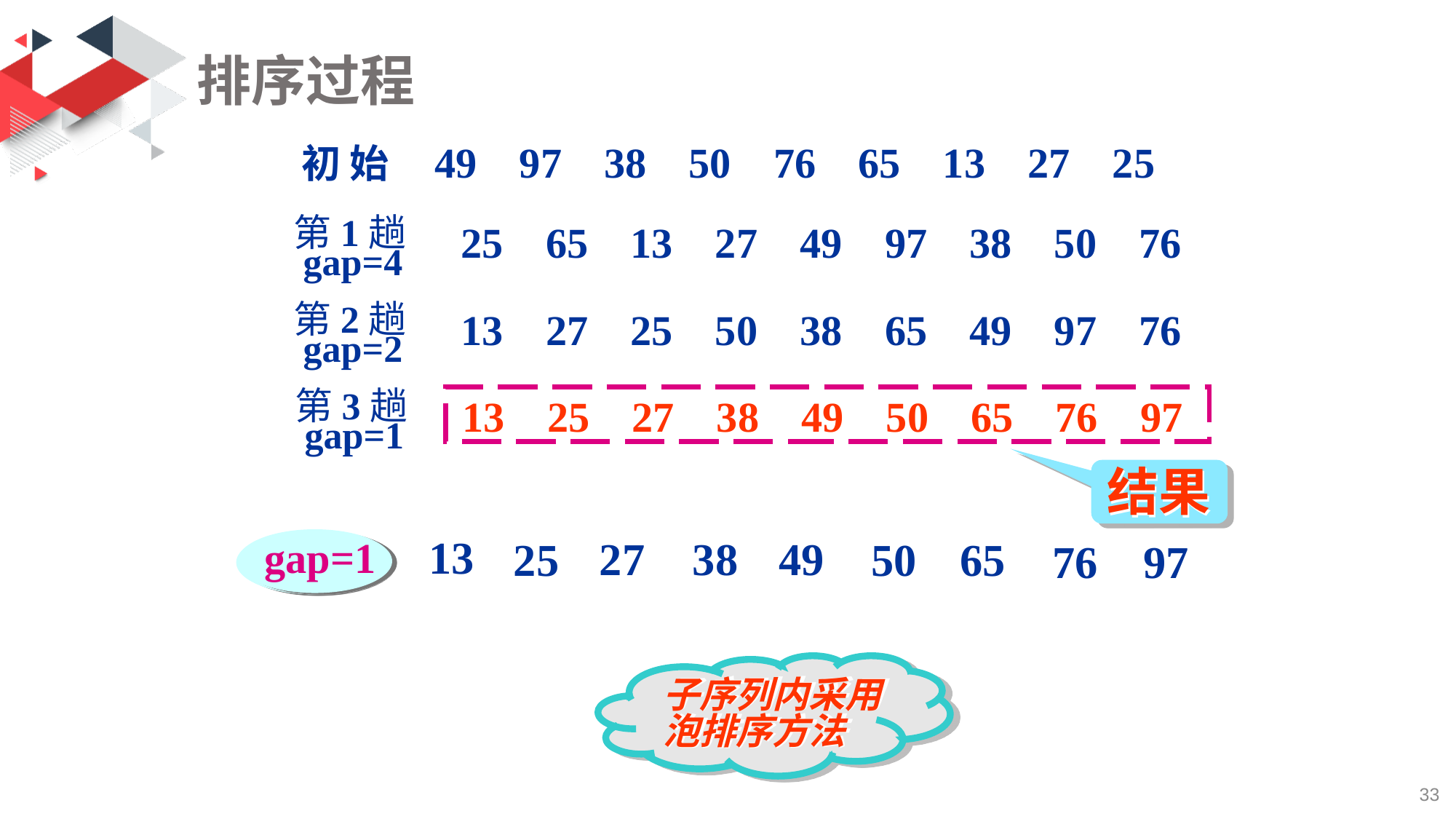

# 排序过程
初 始    49    97    38    50    76    65    13    27    25
第1趟
25    65    13    27    49    97    38    50    76
gap=4
第2趟
13    27    25    50    38    65    49    97    76
gap=2
第3趟
13    25    27    38    49    50    65    76    97
gap=1

结果

25    65    13    27    49    97    38    50    76

13    27    25    50    38    65    49    97    76

13    27

27    50
27

65

65

25

38

76

49

13    25
13

27

50

97

65

38

65

97

50

38

50    65
49

97

13

25

27

25

25

49

27    38
65

38    50
50

76

25    27

65

49

97

50    65

65    76
49

50

65    97

49

76

gap=1

76    97

gap=2

gap=4

25

49    97    38    50    76    65    13    27    25

49

50

27

76

97

38

13

27

25

76

49

13

49

76

65

50

76

65

49

97

38

25

子序列内采用
泡排序方法
33